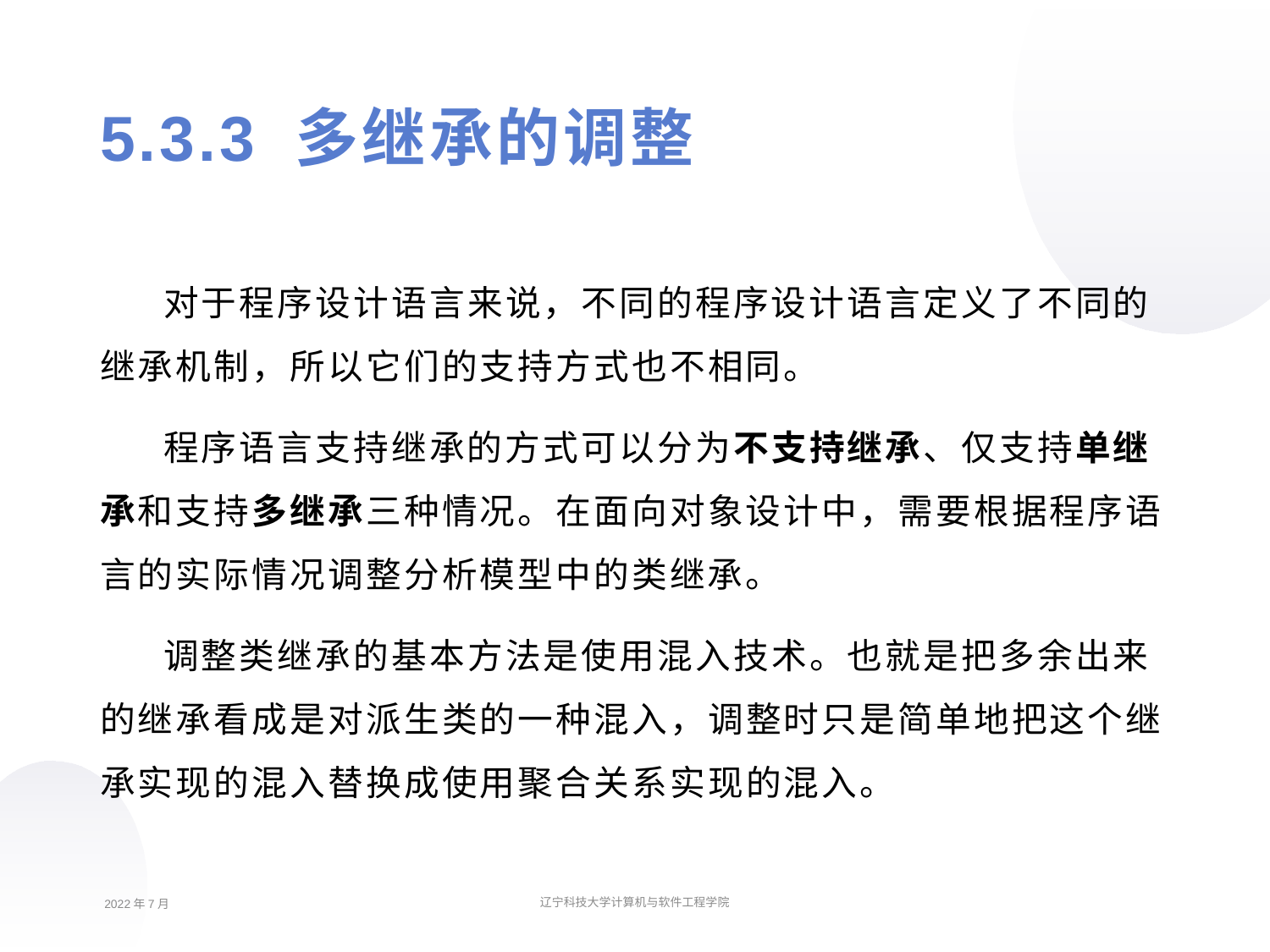

5.3.3 多继承的调整
对于程序设计语言来说，不同的程序设计语言定义了不同的继承机制，所以它们的支持方式也不相同。
程序语言支持继承的方式可以分为不支持继承、仅支持单继承和支持多继承三种情况。在面向对象设计中，需要根据程序语言的实际情况调整分析模型中的类继承。
调整类继承的基本方法是使用混入技术。也就是把多余出来的继承看成是对派生类的一种混入，调整时只是简单地把这个继承实现的混入替换成使用聚合关系实现的混入。

2022年7月
辽宁科技大学计算机与软件工程学院
88